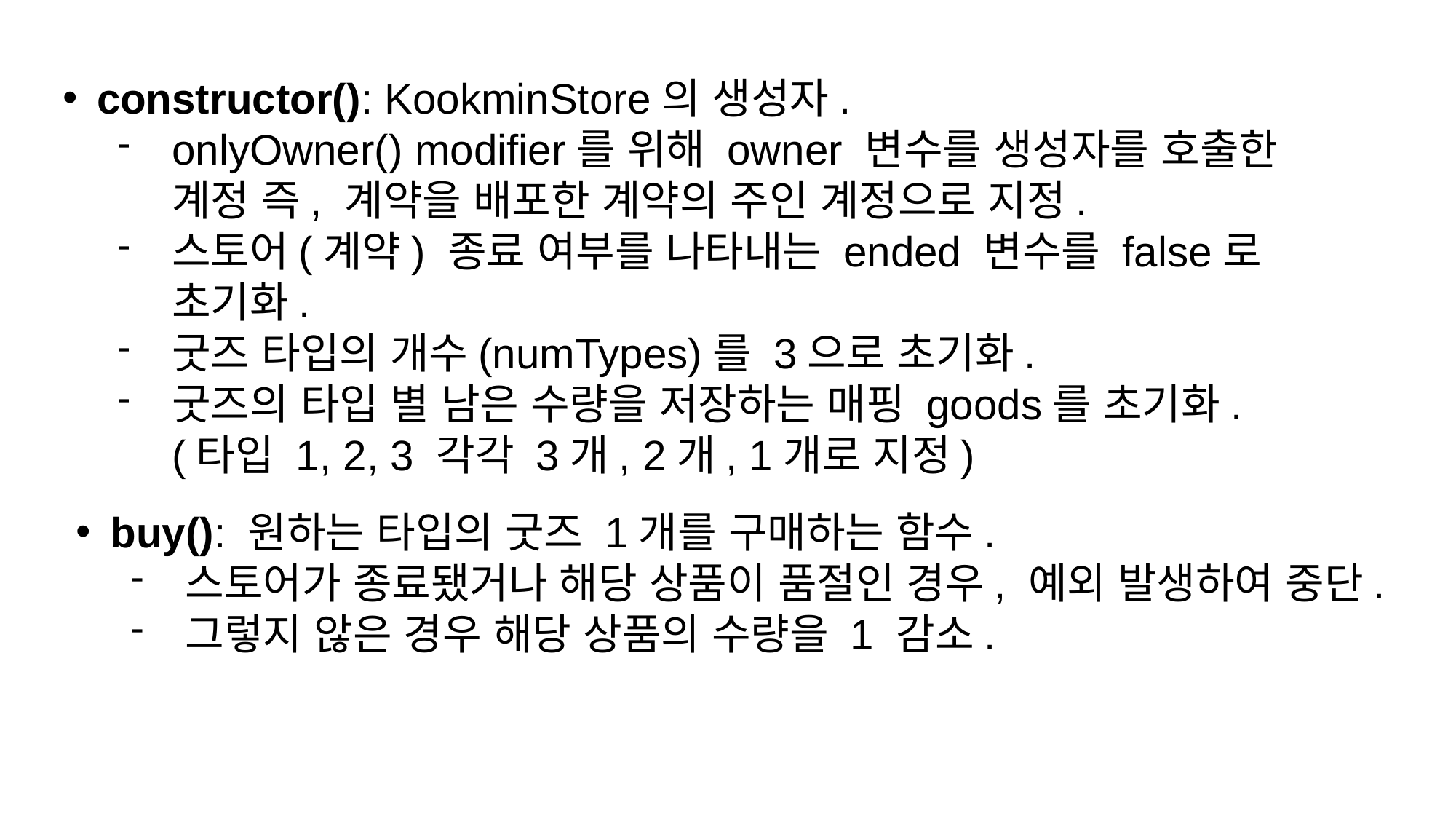

constructor(): KookminStore의 생성자.
onlyOwner() modifier를 위해 owner 변수를 생성자를 호출한 계정 즉, 계약을 배포한 계약의 주인 계정으로 지정.
스토어(계약) 종료 여부를 나타내는 ended 변수를 false로 초기화.
굿즈 타입의 개수(numTypes)를 3으로 초기화.
굿즈의 타입 별 남은 수량을 저장하는 매핑 goods를 초기화. (타입 1, 2, 3 각각 3개, 2개, 1개로 지정)

buy(): 원하는 타입의 굿즈 1개를 구매하는 함수.
스토어가 종료됐거나 해당 상품이 품절인 경우, 예외 발생하여 중단.
그렇지 않은 경우 해당 상품의 수량을 1 감소.